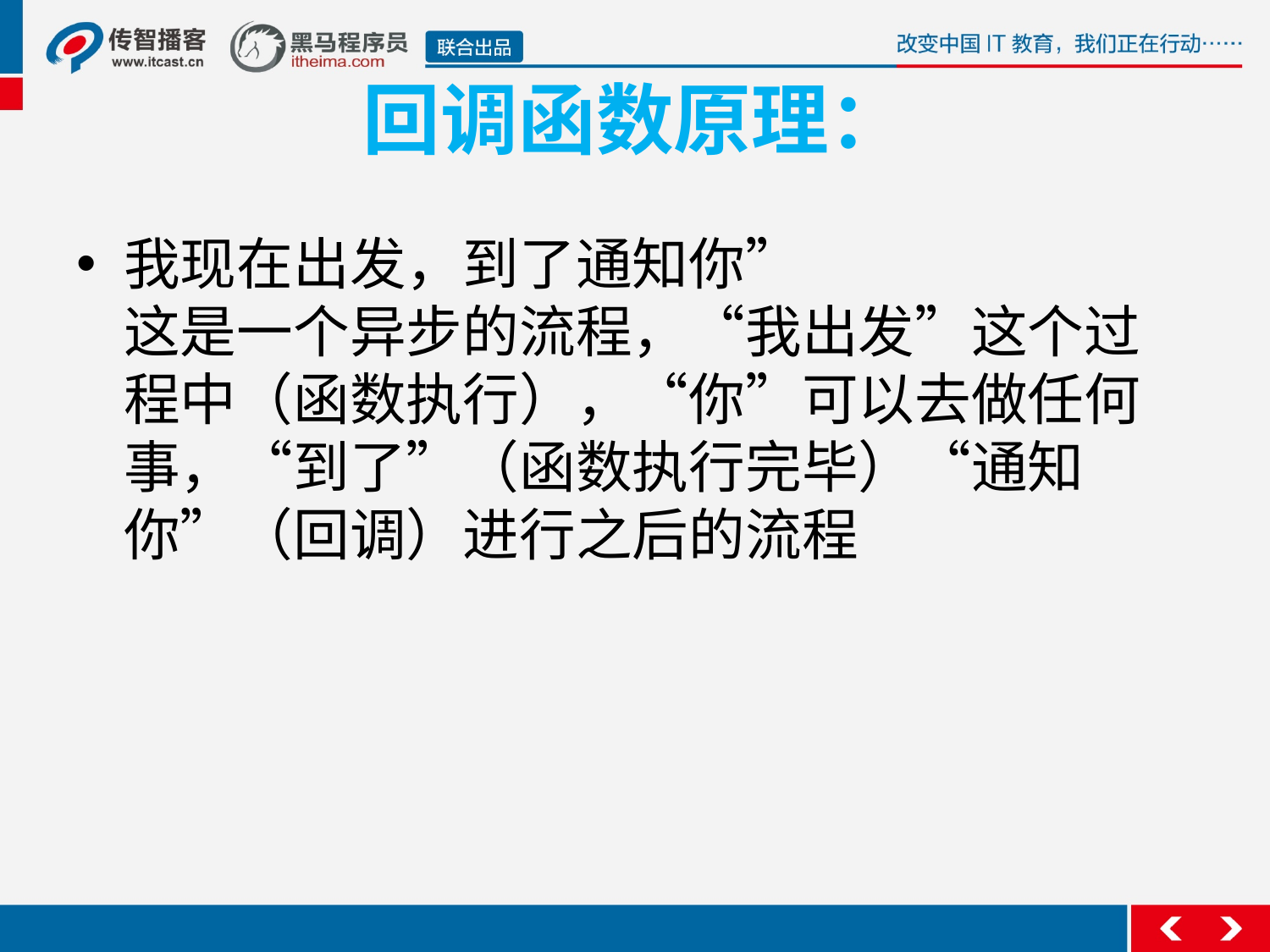

# 回调函数原理：
我现在出发，到了通知你”
这是一个异步的流程，“我出发”这个过程中（函数执行），“你”可以去做任何事，“到了”（函数执行完毕）“通知你”（回调）进行之后的流程